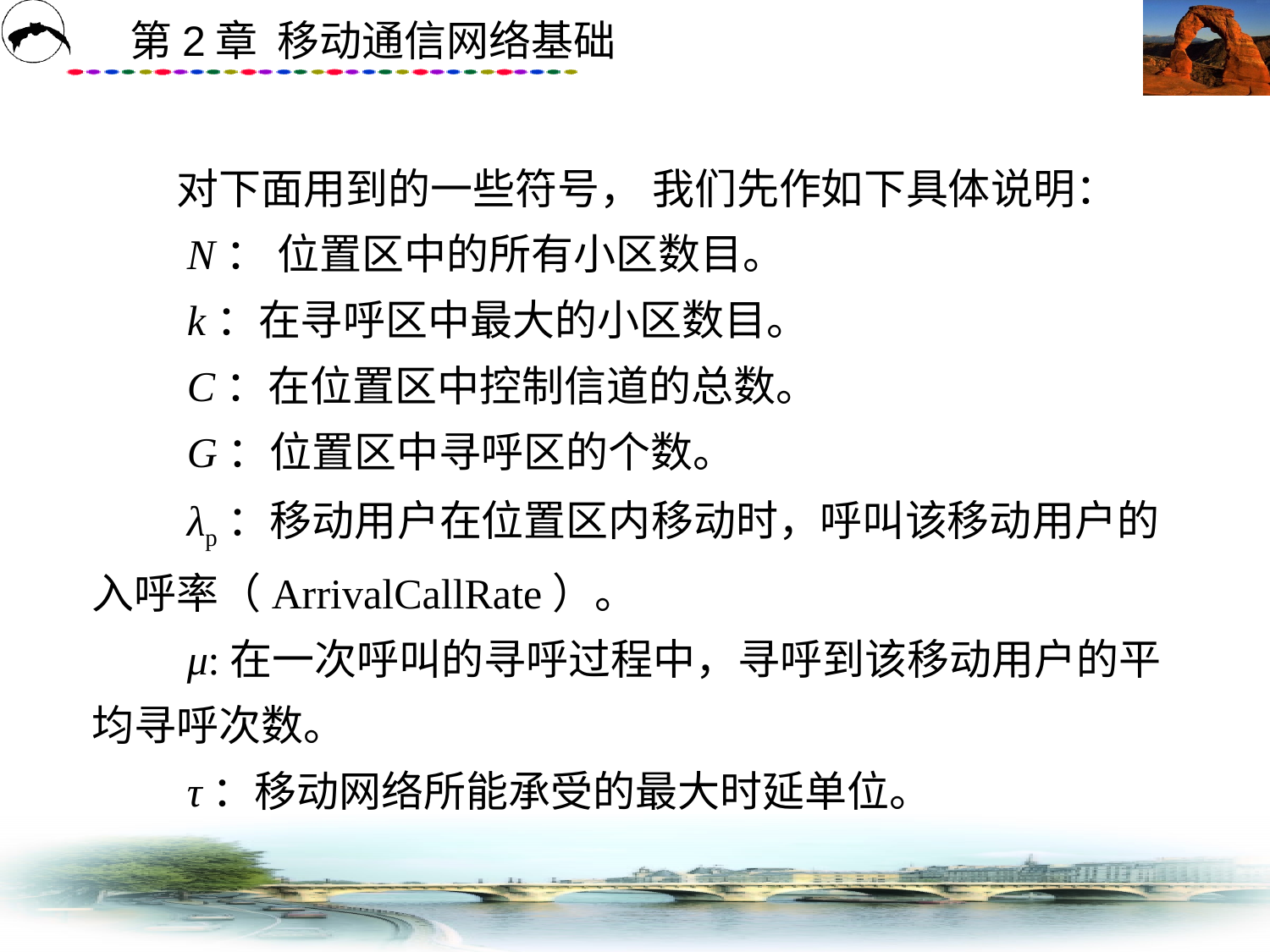

# 对下面用到的一些符号， 我们先作如下具体说明： 　　N： 位置区中的所有小区数目。 　　k：在寻呼区中最大的小区数目。 　　C：在位置区中控制信道的总数。 　　G：位置区中寻呼区的个数。 　　λp：移动用户在位置区内移动时，呼叫该移动用户的入呼率（ArrivalCallRate）。 　　μ:在一次呼叫的寻呼过程中，寻呼到该移动用户的平均寻呼次数。 　　τ：移动网络所能承受的最大时延单位。